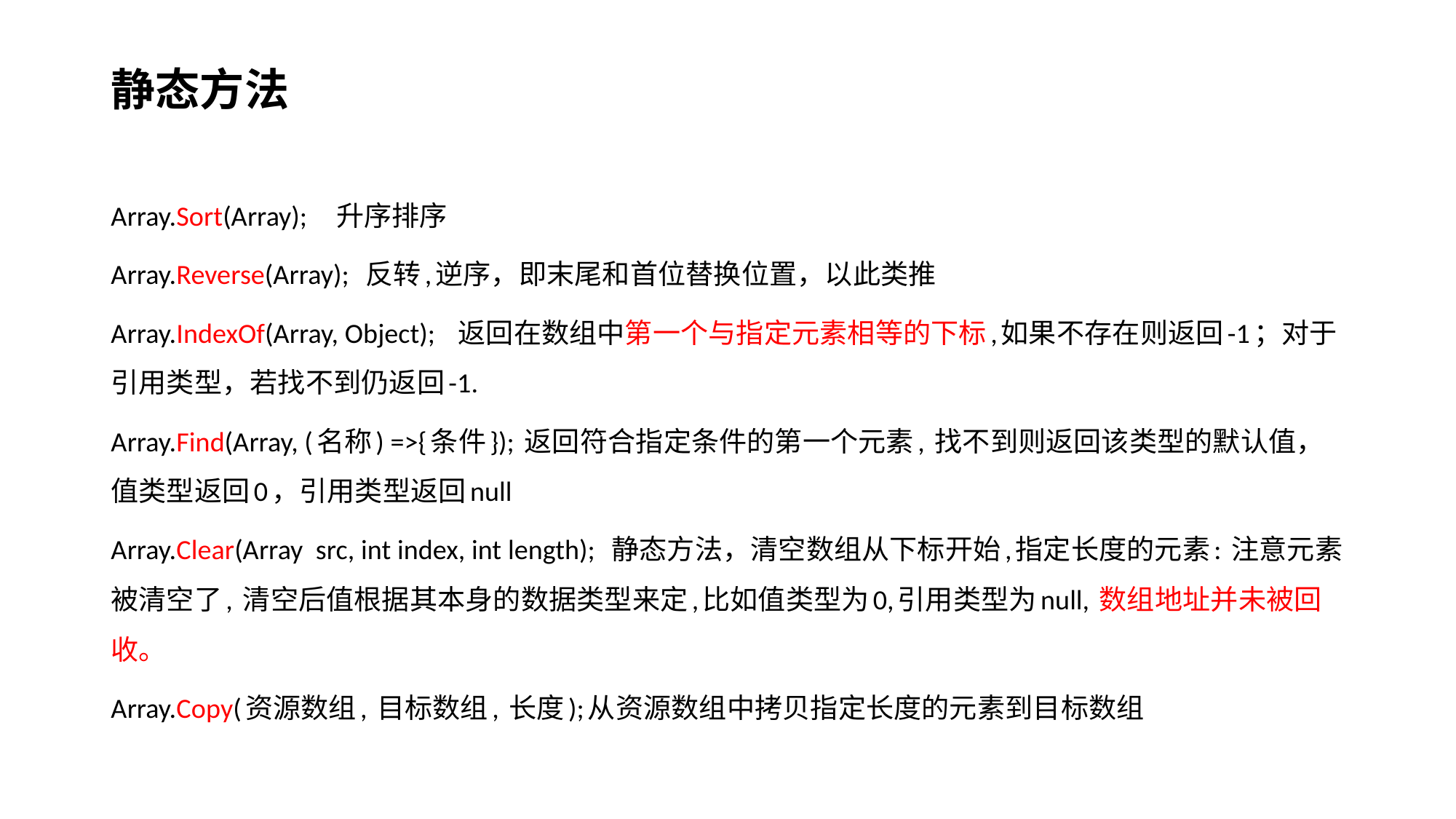

静态方法

Array.Sort(Array);    升序排序
Array.Reverse(Array);  反转,逆序，即末尾和首位替换位置，以此类推
Array.IndexOf(Array, Object);   返回在数组中第一个与指定元素相等的下标,如果不存在则返回-1；对于引用类型，若找不到仍返回-1.
Array.Find(Array, (名称) =>{条件}); 返回符合指定条件的第一个元素, 找不到则返回该类型的默认值，值类型返回0，引用类型返回null
Array.Clear(Array  src, int index, int length);  静态方法，清空数组从下标开始,指定长度的元素: 注意元素被清空了, 清空后值根据其本身的数据类型来定,比如值类型为0,引用类型为null, 数组地址并未被回收。
Array.Copy(资源数组, 目标数组, 长度);从资源数组中拷贝指定长度的元素到目标数组